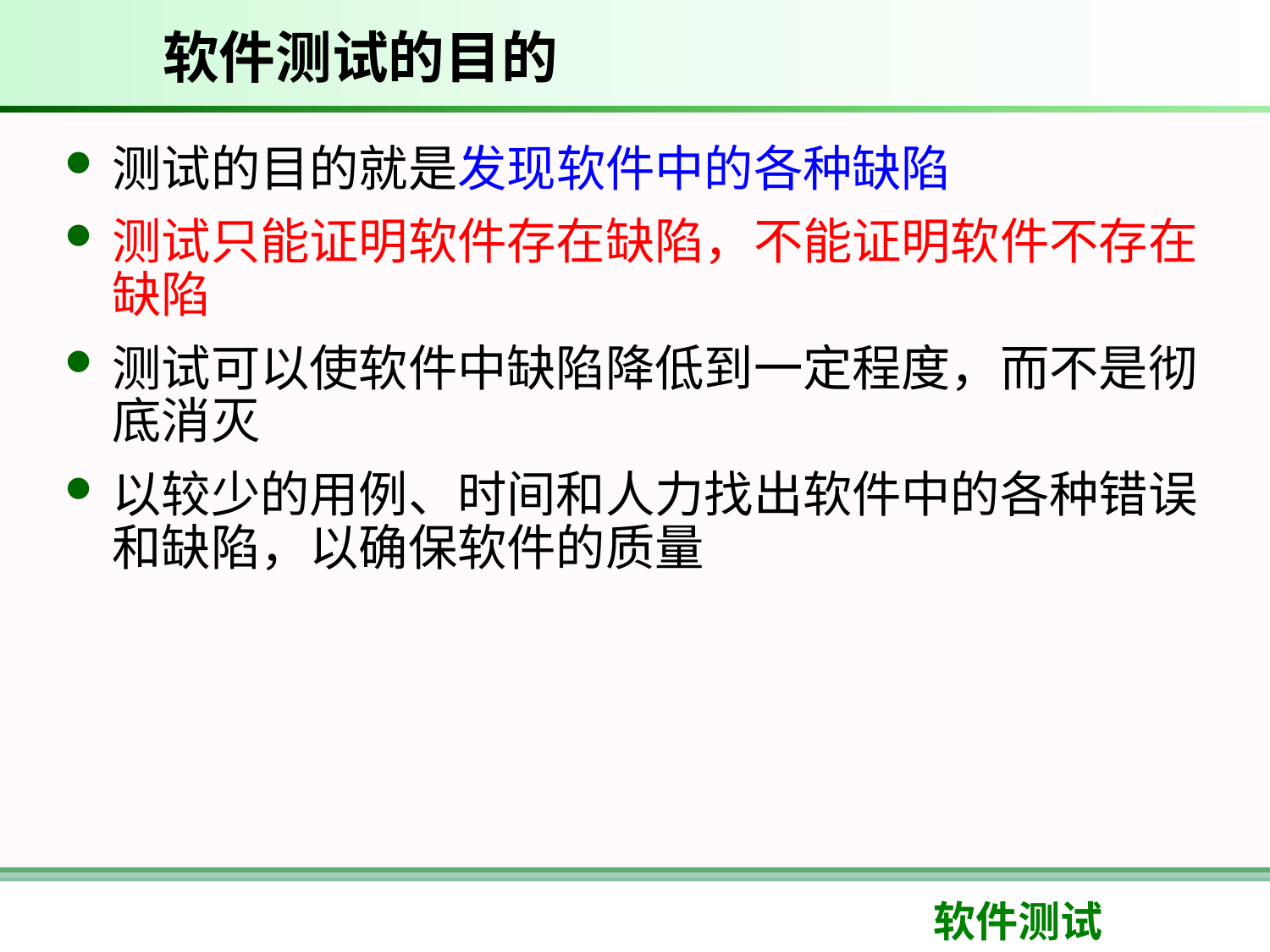

# 软件测试的目的
测试的目的就是发现软件中的各种缺陷
测试只能证明软件存在缺陷，不能证明软件不存在缺陷
测试可以使软件中缺陷降低到一定程度，而不是彻底消灭
以较少的用例、时间和人力找出软件中的各种错误和缺陷，以确保软件的质量